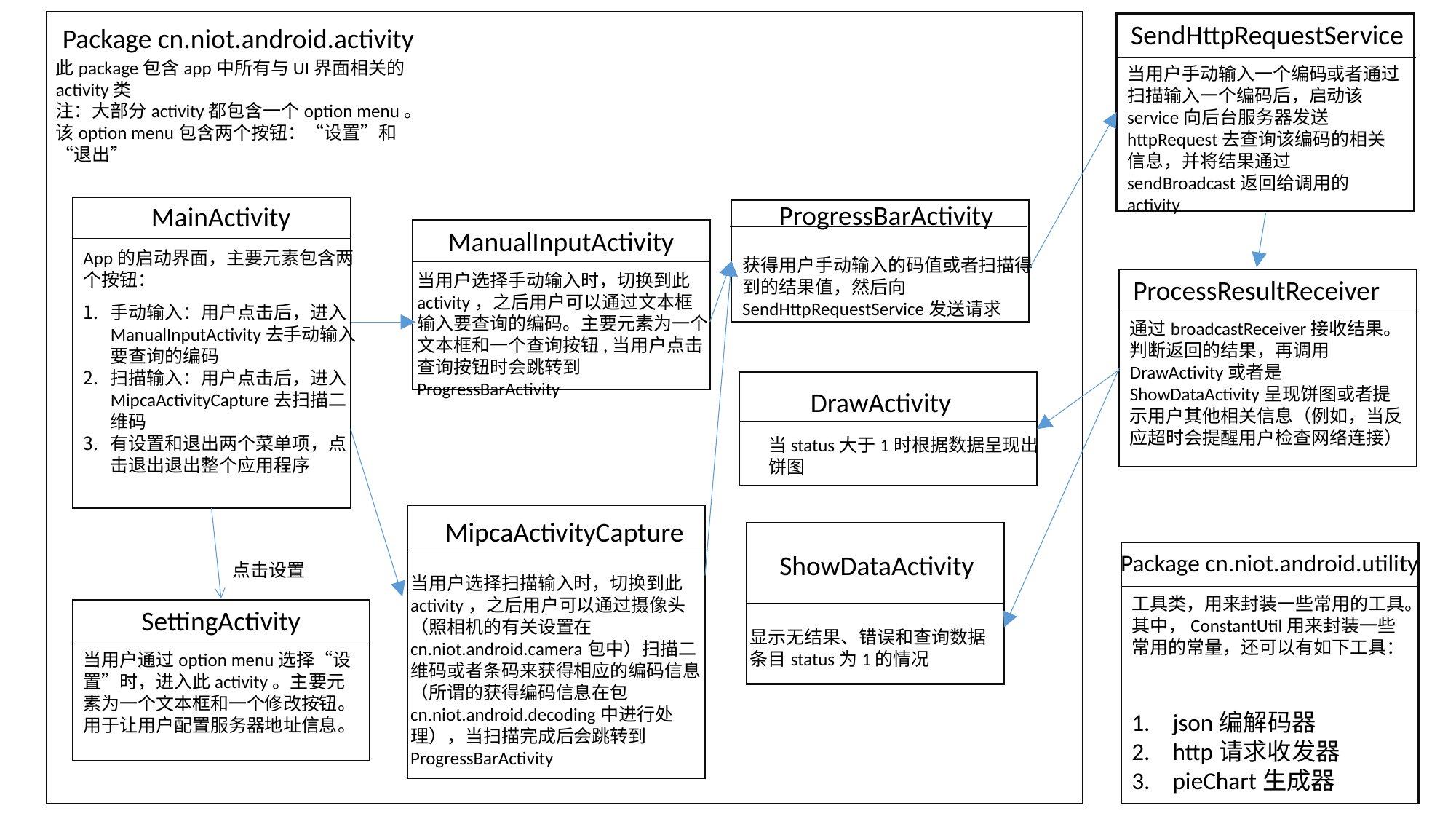

SendHttpRequestService

Package cn.niot.android.activity
此package包含app中所有与UI界面相关的activity类
注：大部分activity都包含一个option menu。该option menu包含两个按钮：“设置”和“退出”
当用户手动输入一个编码或者通过扫描输入一个编码后，启动该service向后台服务器发送httpRequest去查询该编码的相关信息，并将结果通过sendBroadcast返回给调用的activity
ProgressBarActivity
MainActivity

ManualInputActivity

App的启动界面，主要元素包含两个按钮：
获得用户手动输入的码值或者扫描得到的结果值，然后向SendHttpRequestService发送请求

当用户选择手动输入时，切换到此activity，之后用户可以通过文本框输入要查询的编码。主要元素为一个文本框和一个查询按钮,当用户点击查询按钮时会跳转到ProgressBarActivity

ProcessResultReceiver

手动输入：用户点击后，进入ManualInputActivity去手动输入要查询的编码
扫描输入：用户点击后，进入MipcaActivityCapture去扫描二维码
有设置和退出两个菜单项，点击退出退出整个应用程序

通过broadcastReceiver接收结果。判断返回的结果，再调用DrawActivity或者是ShowDataActivity呈现饼图或者提示用户其他相关信息（例如，当反应超时会提醒用户检查网络连接）

DrawActivity
当status大于1时根据数据呈现出
饼图

MipcaActivityCapture

Package cn.niot.android.utility

ShowDataActivity
点击设置
当用户选择扫描输入时，切换到此activity，之后用户可以通过摄像头（照相机的有关设置在cn.niot.android.camera包中）扫描二维码或者条码来获得相应的编码信息（所谓的获得编码信息在包cn.niot.android.decoding中进行处理），当扫描完成后会跳转到ProgressBarActivity

工具类，用来封装一些常用的工具。
其中，ConstantUtil用来封装一些常用的常量，还可以有如下工具：
SettingActivity

显示无结果、错误和查询数据
条目status为1的情况
当用户通过option menu选择“设置”时，进入此activity。主要元素为一个文本框和一个修改按钮。用于让用户配置服务器地址信息。
json编解码器
http请求收发器
pieChart生成器